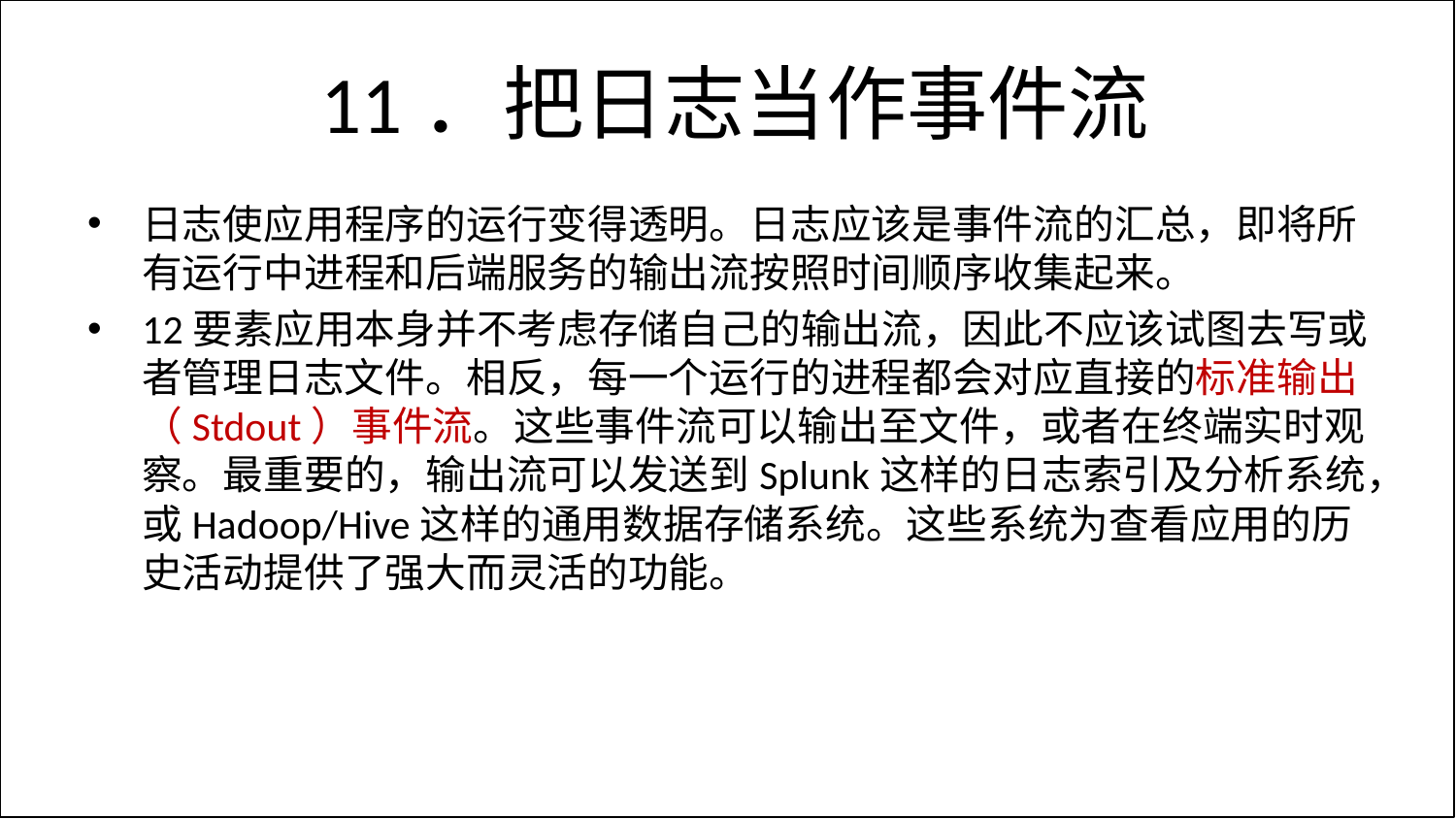

# 11．把日志当作事件流
日志使应用程序的运行变得透明。日志应该是事件流的汇总，即将所有运行中进程和后端服务的输出流按照时间顺序收集起来。
12要素应用本身并不考虑存储自己的输出流，因此不应该试图去写或者管理日志文件。相反，每一个运行的进程都会对应直接的标准输出（Stdout）事件流。这些事件流可以输出至文件，或者在终端实时观察。最重要的，输出流可以发送到Splunk这样的日志索引及分析系统，或Hadoop/Hive这样的通用数据存储系统。这些系统为查看应用的历史活动提供了强大而灵活的功能。